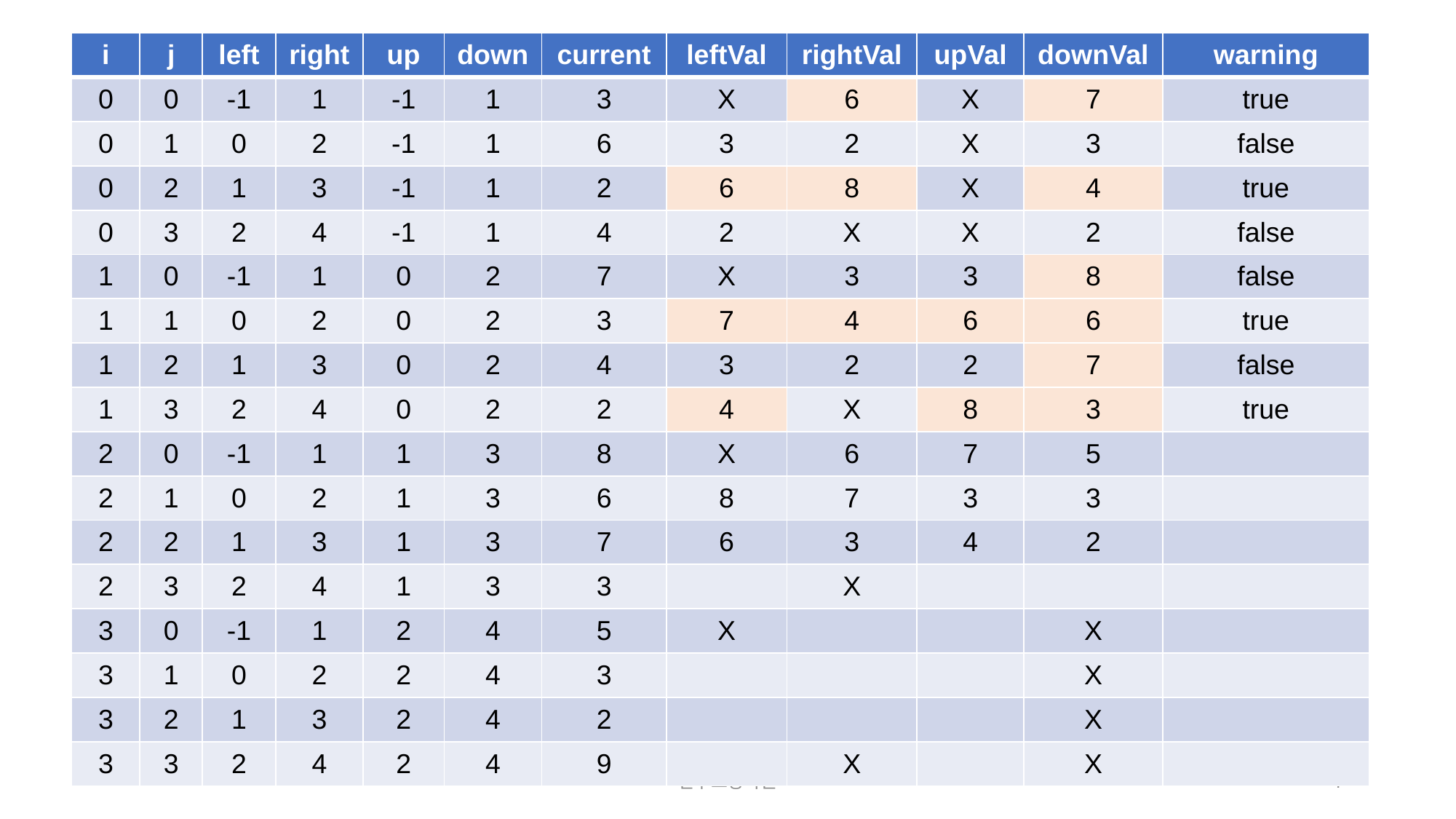

| i | j | left | right | up | down | current | leftVal | rightVal | upVal | downVal | warning |
| --- | --- | --- | --- | --- | --- | --- | --- | --- | --- | --- | --- |
| 0 | 0 | -1 | 1 | -1 | 1 | 3 | X | 6 | X | 7 | true |
| 0 | 1 | 0 | 2 | -1 | 1 | 6 | 3 | 2 | X | 3 | false |
| 0 | 2 | 1 | 3 | -1 | 1 | 2 | 6 | 8 | X | 4 | true |
| 0 | 3 | 2 | 4 | -1 | 1 | 4 | 2 | X | X | 2 | false |
| 1 | 0 | -1 | 1 | 0 | 2 | 7 | X | 3 | 3 | 8 | false |
| 1 | 1 | 0 | 2 | 0 | 2 | 3 | 7 | 4 | 6 | 6 | true |
| 1 | 2 | 1 | 3 | 0 | 2 | 4 | 3 | 2 | 2 | 7 | false |
| 1 | 3 | 2 | 4 | 0 | 2 | 2 | 4 | X | 8 | 3 | true |
| 2 | 0 | -1 | 1 | 1 | 3 | 8 | X | 6 | 7 | 5 |  |
| 2 | 1 | 0 | 2 | 1 | 3 | 6 | 8 | 7 | 3 | 3 |  |
| 2 | 2 | 1 | 3 | 1 | 3 | 7 | 6 | 3 | 4 | 2 |  |
| 2 | 3 | 2 | 4 | 1 | 3 | 3 |  | X |  |  |  |
| 3 | 0 | -1 | 1 | 2 | 4 | 5 | X |  |  | X |  |
| 3 | 1 | 0 | 2 | 2 | 4 | 3 |  |  |  | X |  |
| 3 | 2 | 1 | 3 | 2 | 4 | 2 |  |  |  | X |  |
| 3 | 3 | 2 | 4 | 2 | 4 | 9 |  | X |  | X |  |
전주코딩학원
7